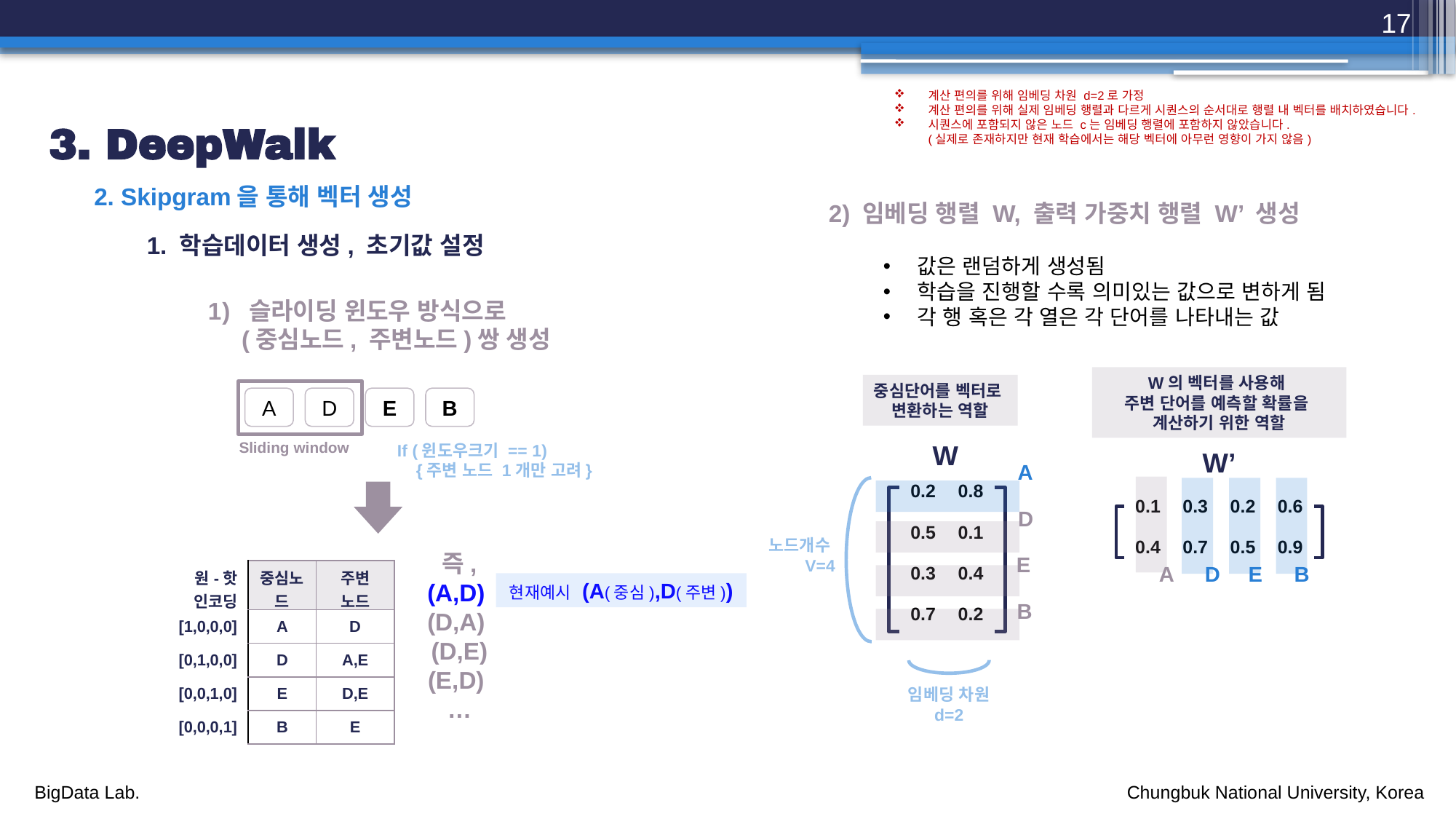

17
3. DeepWalk
계산 편의를 위해 임베딩 차원 d=2로 가정
계산 편의를 위해 실제 임베딩 행렬과 다르게 시퀀스의 순서대로 행렬 내 벡터를 배치하였습니다.
시퀀스에 포함되지 않은 노드 c는 임베딩 행렬에 포함하지 않았습니다.
(실제로 존재하지만 현재 학습에서는 해당 벡터에 아무런 영향이 가지 않음)
2. Skipgram을 통해 벡터 생성
2) 임베딩 행렬 W, 출력 가중치 행렬 W’ 생성

값은 랜덤하게 생성됨
학습을 진행할 수록 의미있는 값으로 변하게 됨
각 행 혹은 각 열은 각 단어를 나타내는 값
1. 학습데이터 생성, 초기값 설정
슬라이딩 윈도우 방식으로
     (중심노드, 주변노드)쌍 생성
W의 벡터를 사용해
주변 단어를 예측할 확률을
계산하기 위한 역할
중심단어를 벡터로
변환하는 역할

A
D
E
B
Sliding window
W
If (윈도우크기 == 1)
    {주변 노드 1개만 고려}
W’
A
| 0.2 | 0.8 |
| --- | --- |
| 0.5 | 0.1 |
| 0.3 | 0.4 |
| 0.7 | 0.2 |

A
D
E
B

ㅁ
| 0.1 | 0.3 | 0.2 | 0.6 |
| --- | --- | --- | --- |
| 0.4 | 0.7 | 0.5 | 0.9 |
D
ㅁ

노드개수
V=4

즉,
(A,D)
(D,A)
(D,E)
(E,D)
…
E
| 원-핫 인코딩 | 중심노드 | 주변 노드 |
| --- | --- | --- |
| [1,0,0,0] | A | D |
| [0,1,0,0] | D | A,E |
| [0,0,1,0] | E | D,E |
| [0,0,0,1] | B | E |

현재예시 (A(중심),D(주변))
B

임베딩 차원
d=2